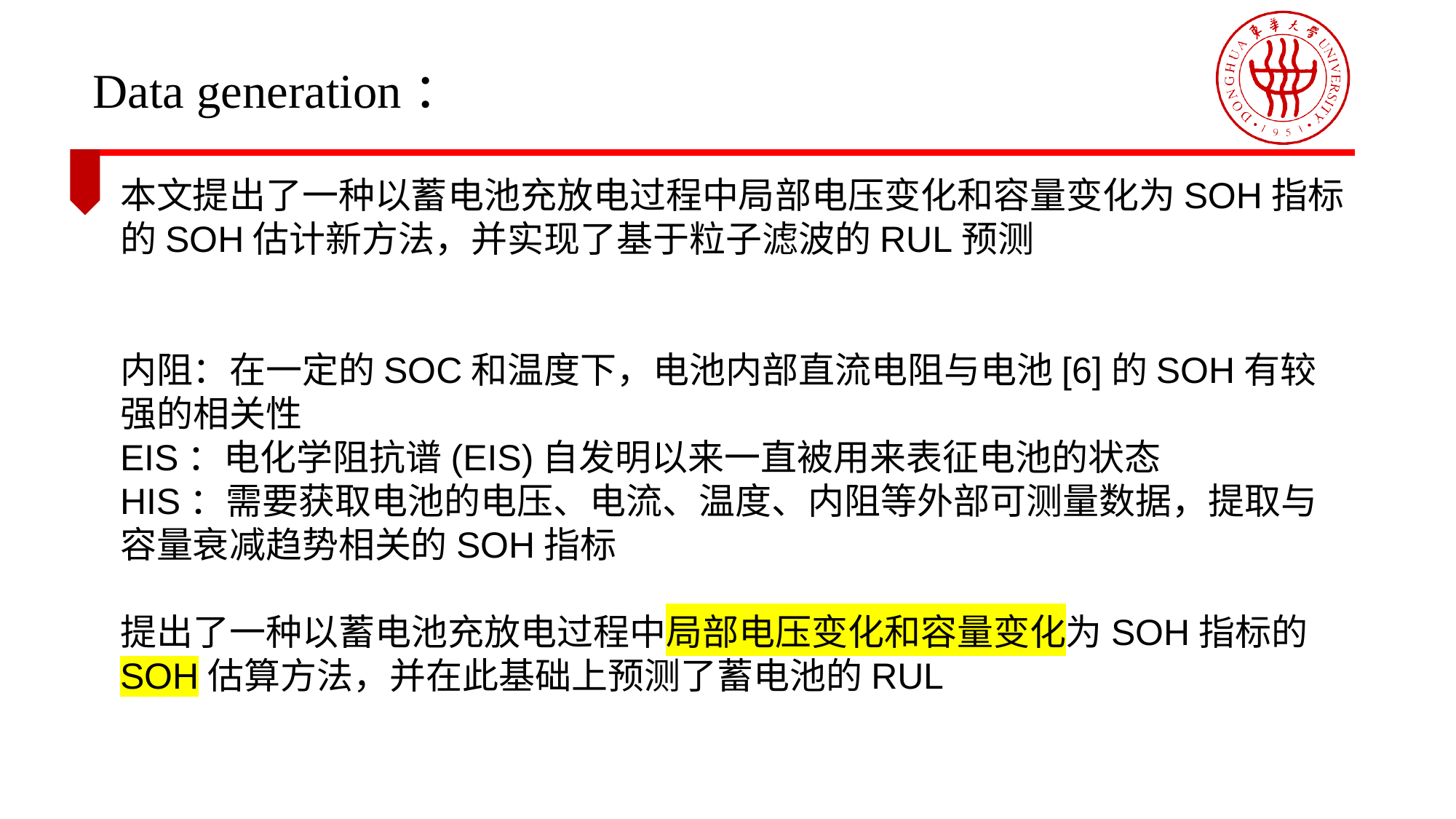

Data generation：
本文提出了一种以蓄电池充放电过程中局部电压变化和容量变化为SOH指标的SOH估计新方法，并实现了基于粒子滤波的RUL预测

内阻：在一定的SOC和温度下，电池内部直流电阻与电池[6]的SOH有较强的相关性
EIS：电化学阻抗谱(EIS)自发明以来一直被用来表征电池的状态
HIS：需要获取电池的电压、电流、温度、内阻等外部可测量数据，提取与容量衰减趋势相关的SOH指标

提出了一种以蓄电池充放电过程中局部电压变化和容量变化为SOH指标的SOH估算方法，并在此基础上预测了蓄电池的RUL